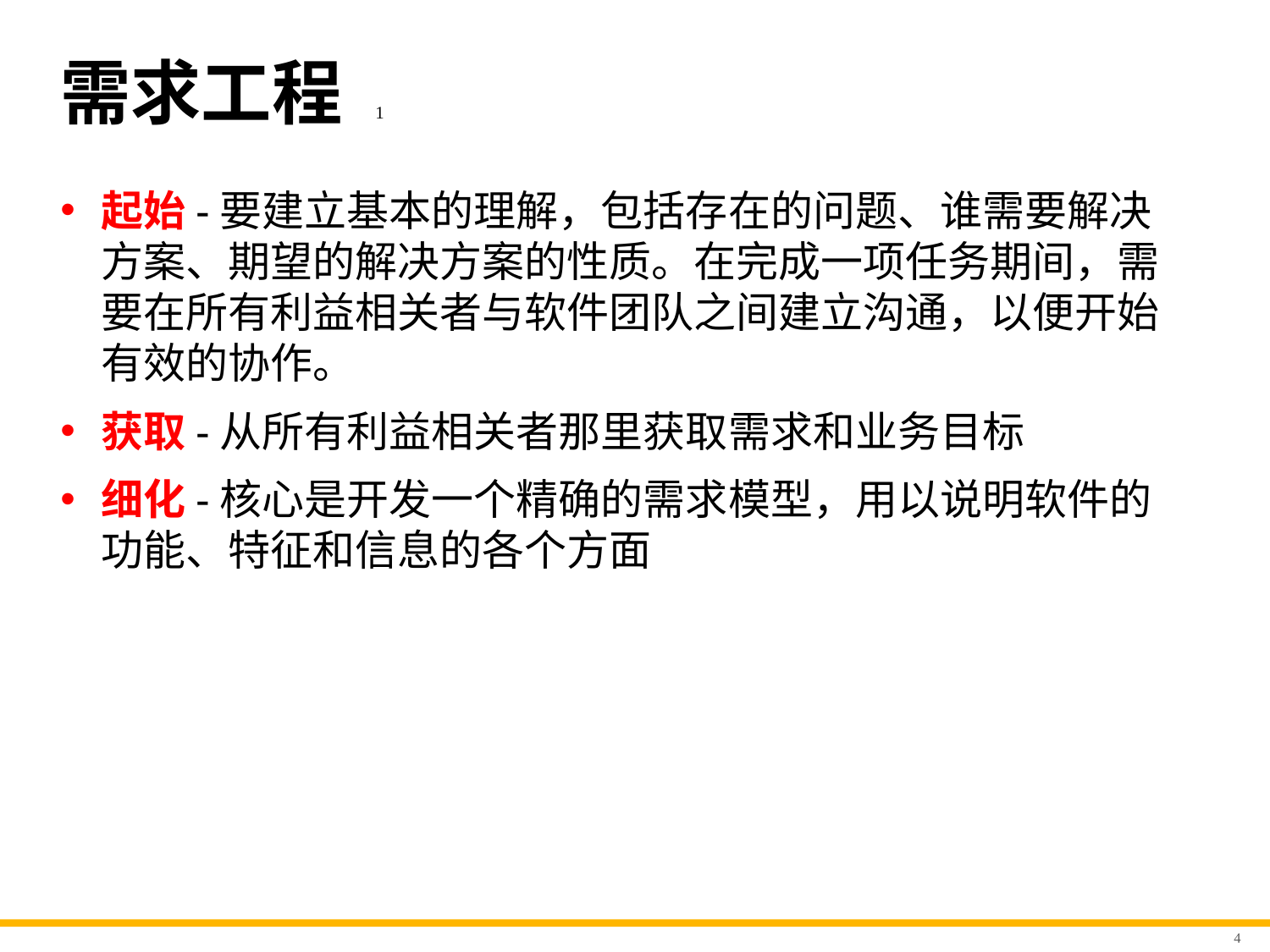

# 需求工程 1
起始-要建立基本的理解，包括存在的问题、谁需要解决方案、期望的解决方案的性质。在完成一项任务期间，需要在所有利益相关者与软件团队之间建立沟通，以便开始有效的协作。
获取-从所有利益相关者那里获取需求和业务目标
细化-核心是开发一个精确的需求模型，用以说明软件的功能、特征和信息的各个方面
4